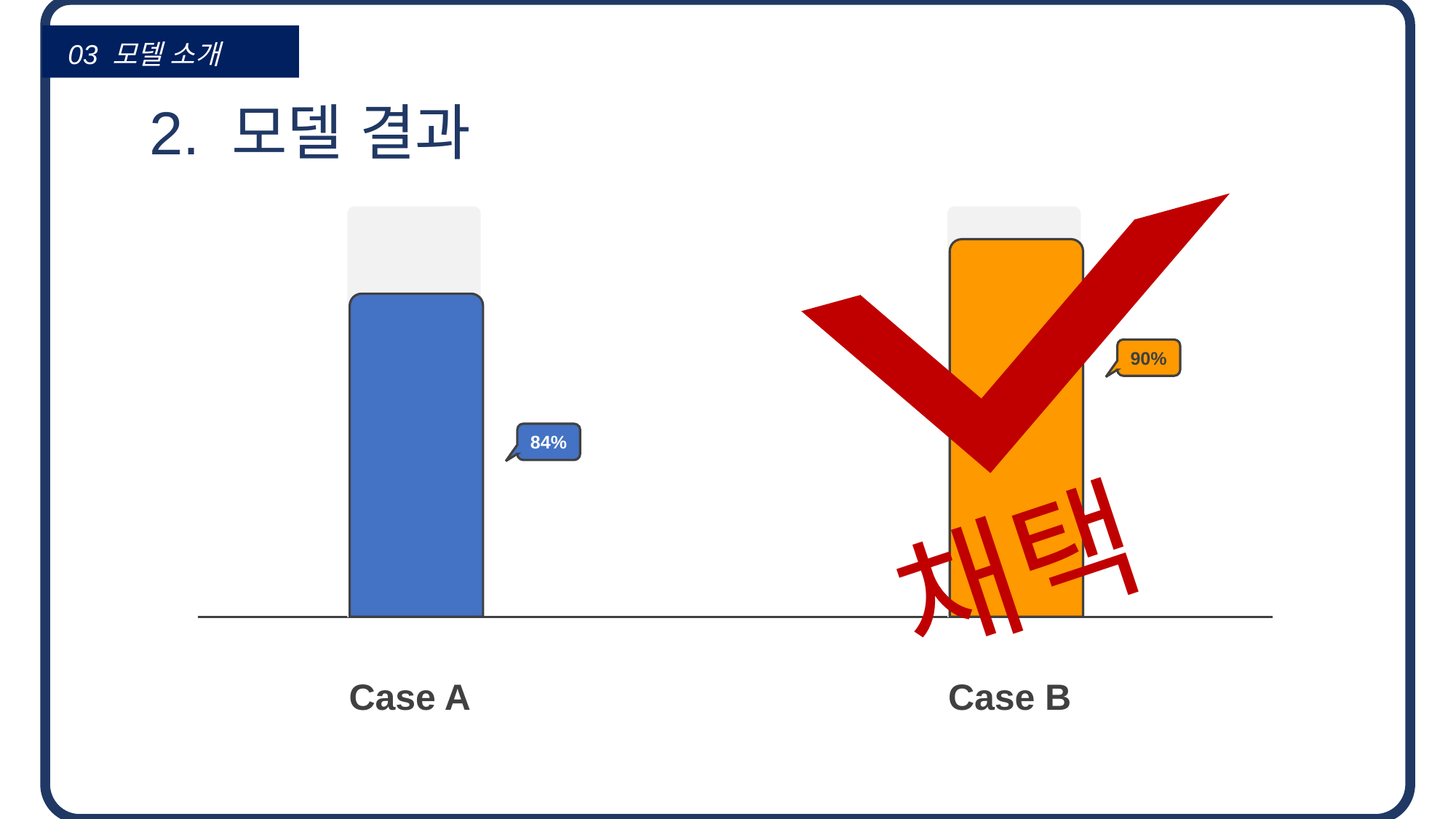

03 모델 소개

  2. 모델 결과

90%
84%
채택
Case A
Case B